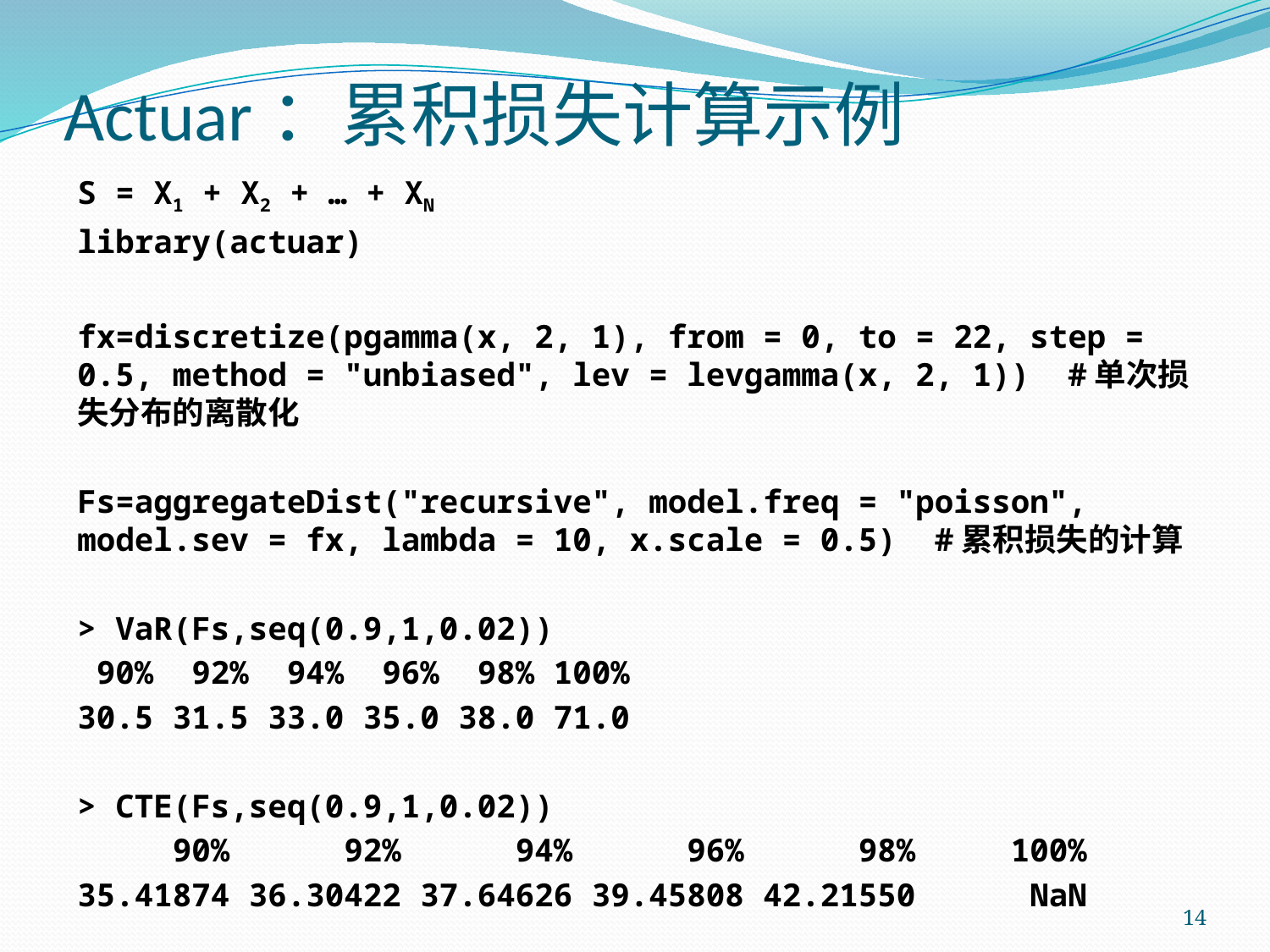

# Actuar：累积损失计算示例
S = X1 + X2 + … + XN
library(actuar)

fx=discretize(pgamma(x, 2, 1), from = 0, to = 22, step = 0.5, method = "unbiased", lev = levgamma(x, 2, 1))  #单次损失分布的离散化

Fs=aggregateDist("recursive", model.freq = "poisson", model.sev = fx, lambda = 10, x.scale = 0.5)  #累积损失的计算

> VaR(Fs,seq(0.9,1,0.02))
 90%  92%  94%  96%  98% 100%
30.5 31.5 33.0 35.0 38.0 71.0

> CTE(Fs,seq(0.9,1,0.02))
     90%      92%      94%      96%      98%     100%
35.41874 36.30422 37.64626 39.45808 42.21550      NaN

14